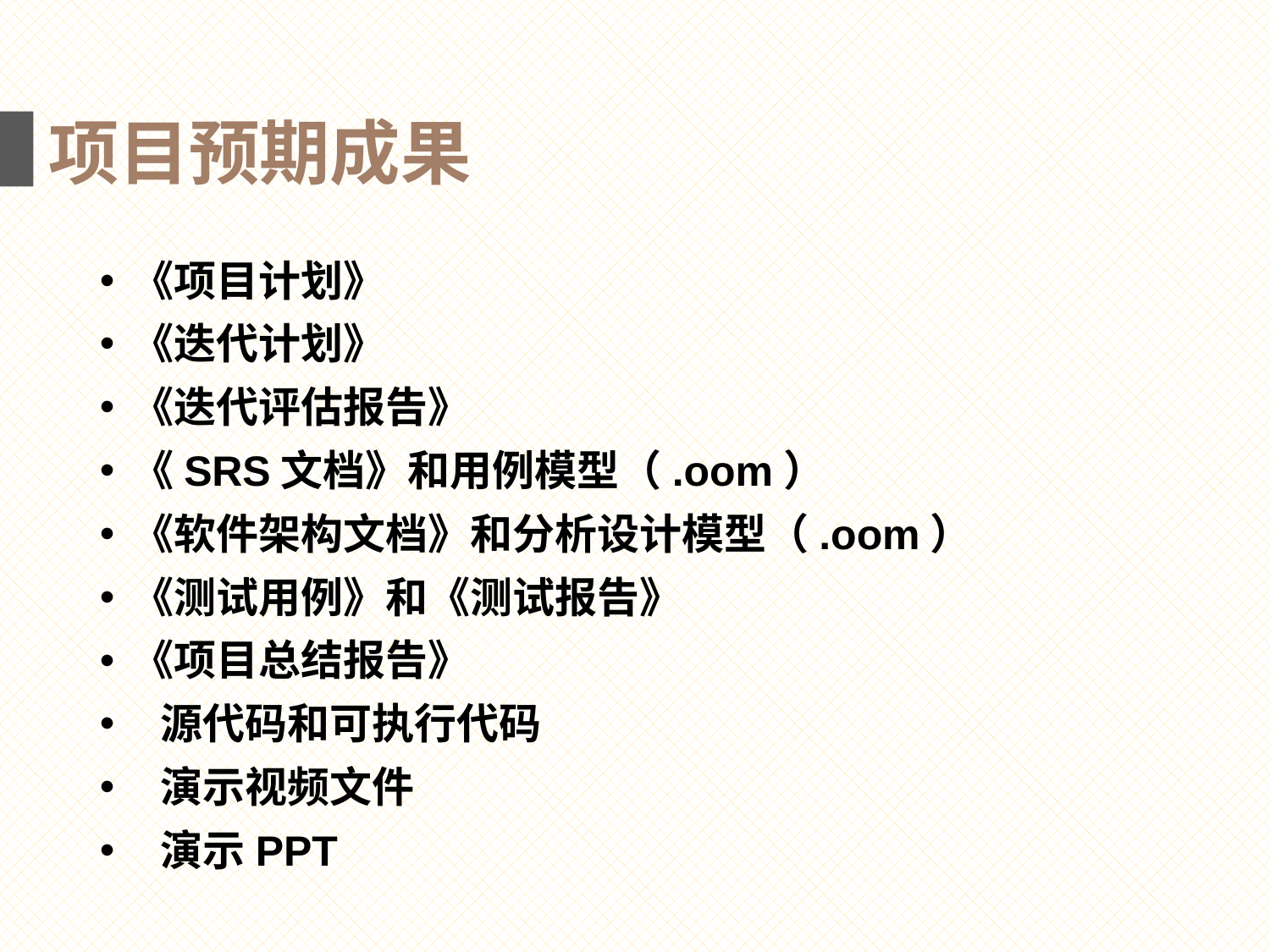

项目预期成果

《项目计划》
《迭代计划》
《迭代评估报告》
《SRS文档》和用例模型（.oom）
《软件架构文档》和分析设计模型（.oom）
《测试用例》和《测试报告》
《项目总结报告》
  源代码和可执行代码
  演示视频文件
  演示PPT